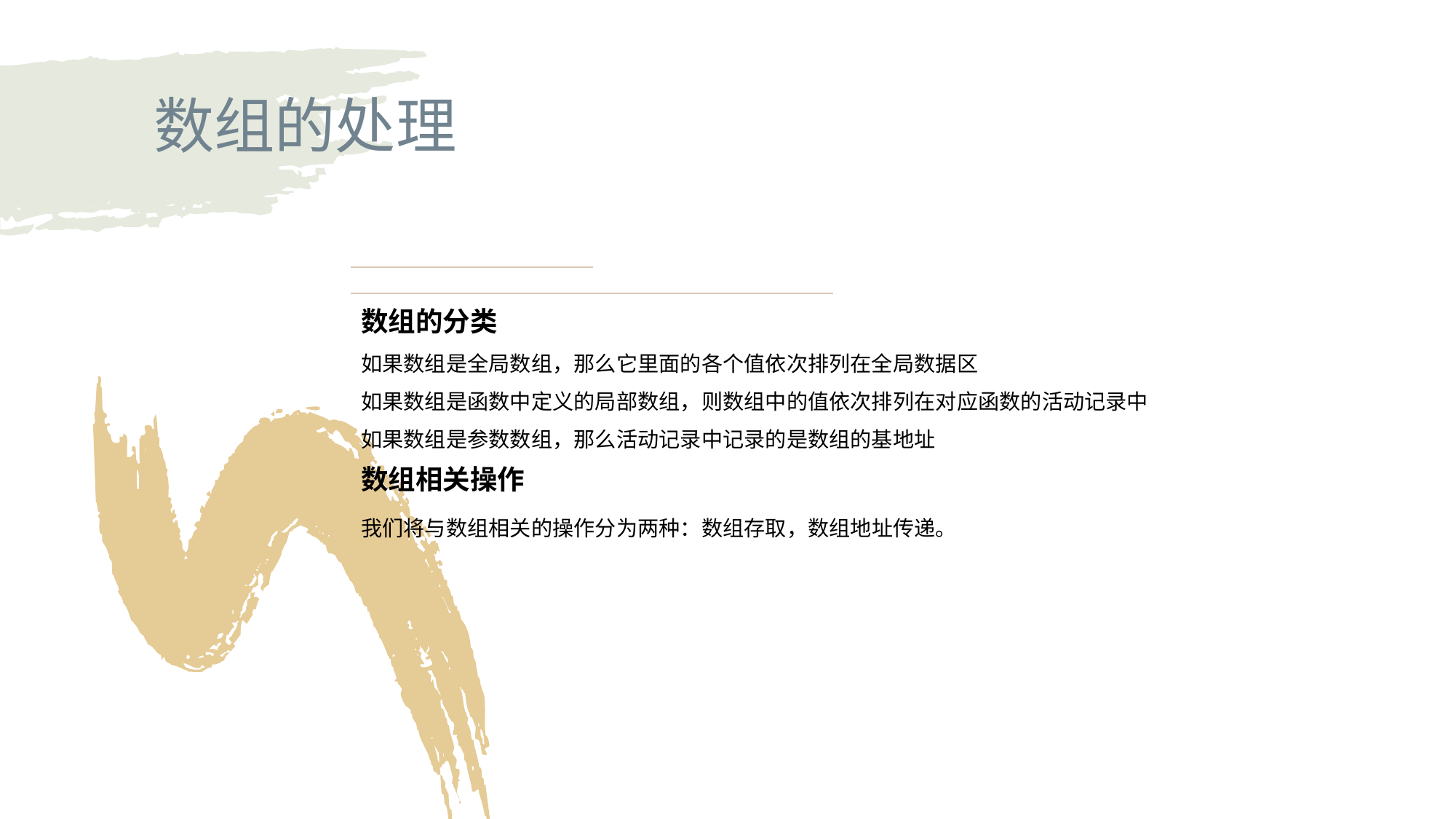

数组的处理
数组的分类
如果数组是全局数组，那么它里面的各个值依次排列在全局数据区
如果数组是函数中定义的局部数组，则数组中的值依次排列在对应函数的活动记录中
如果数组是参数数组，那么活动记录中记录的是数组的基地址

数组相关操作

我们将与数组相关的操作分为两种：数组存取，数组地址传递。